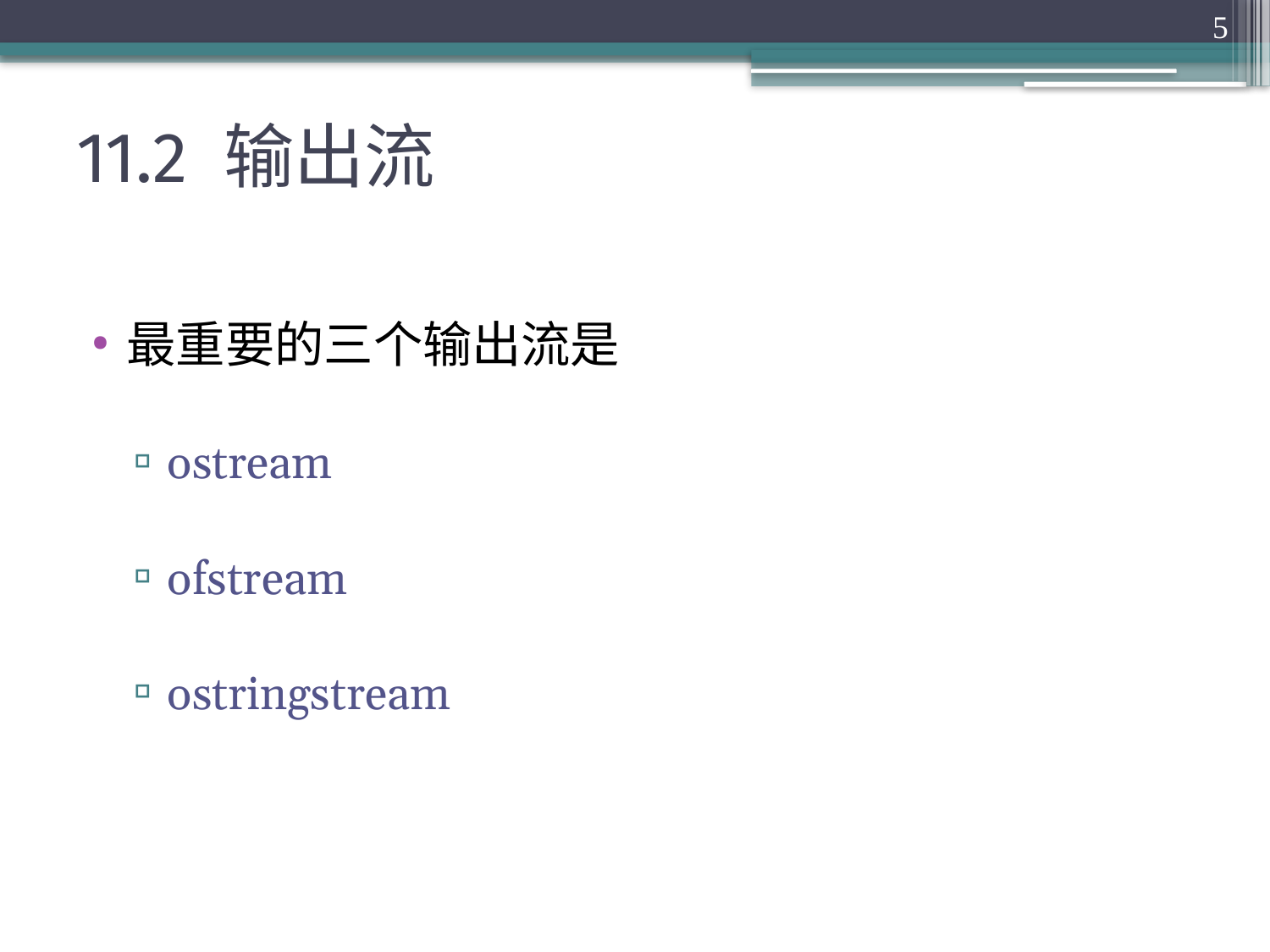

5
# 11.2 输出流
最重要的三个输出流是
ostream
ofstream
ostringstream